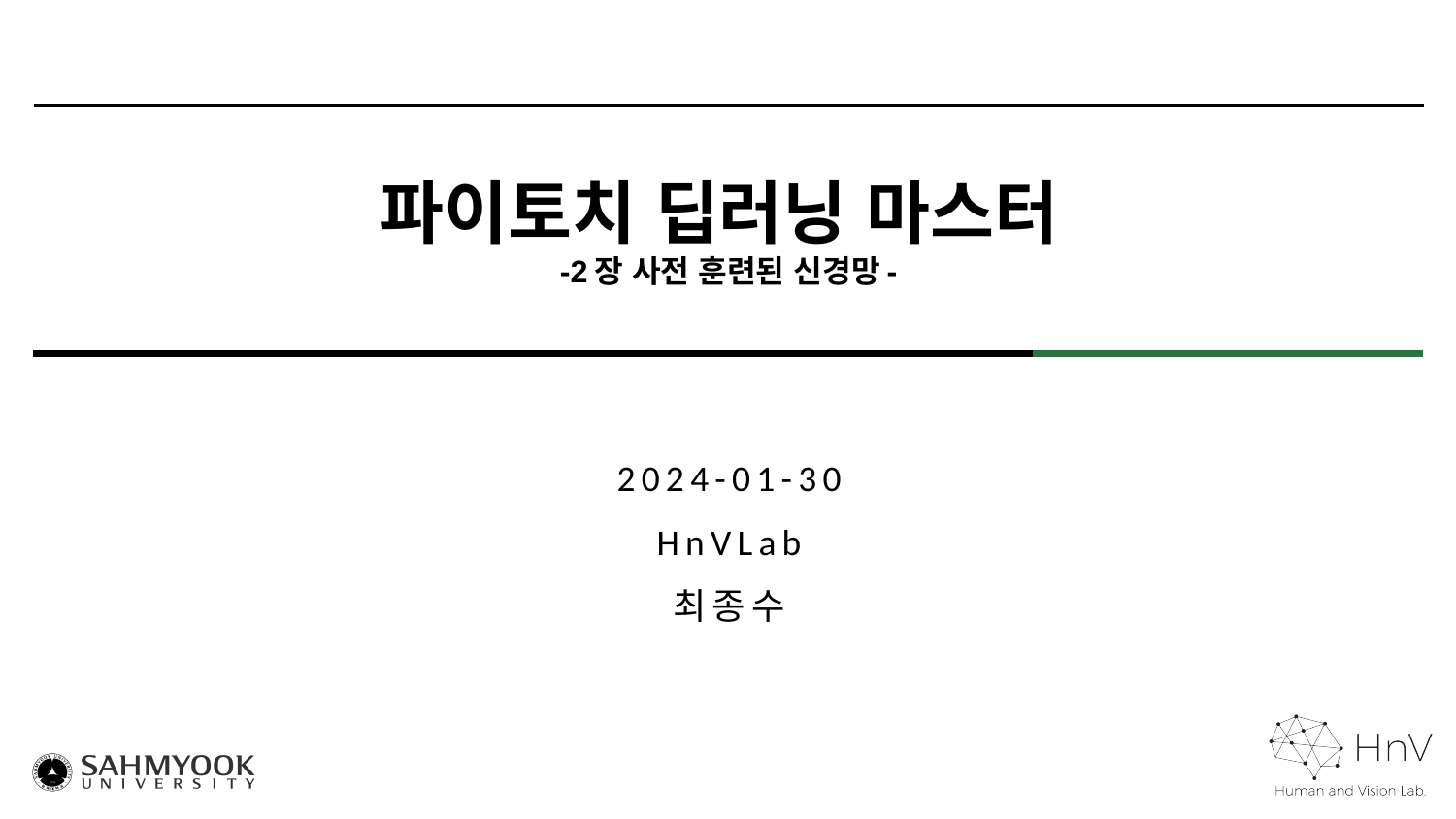

# 파이토치 딥러닝 마스터 -2장 사전 훈련된 신경망-
2024-01-30
HnVLab
최종수